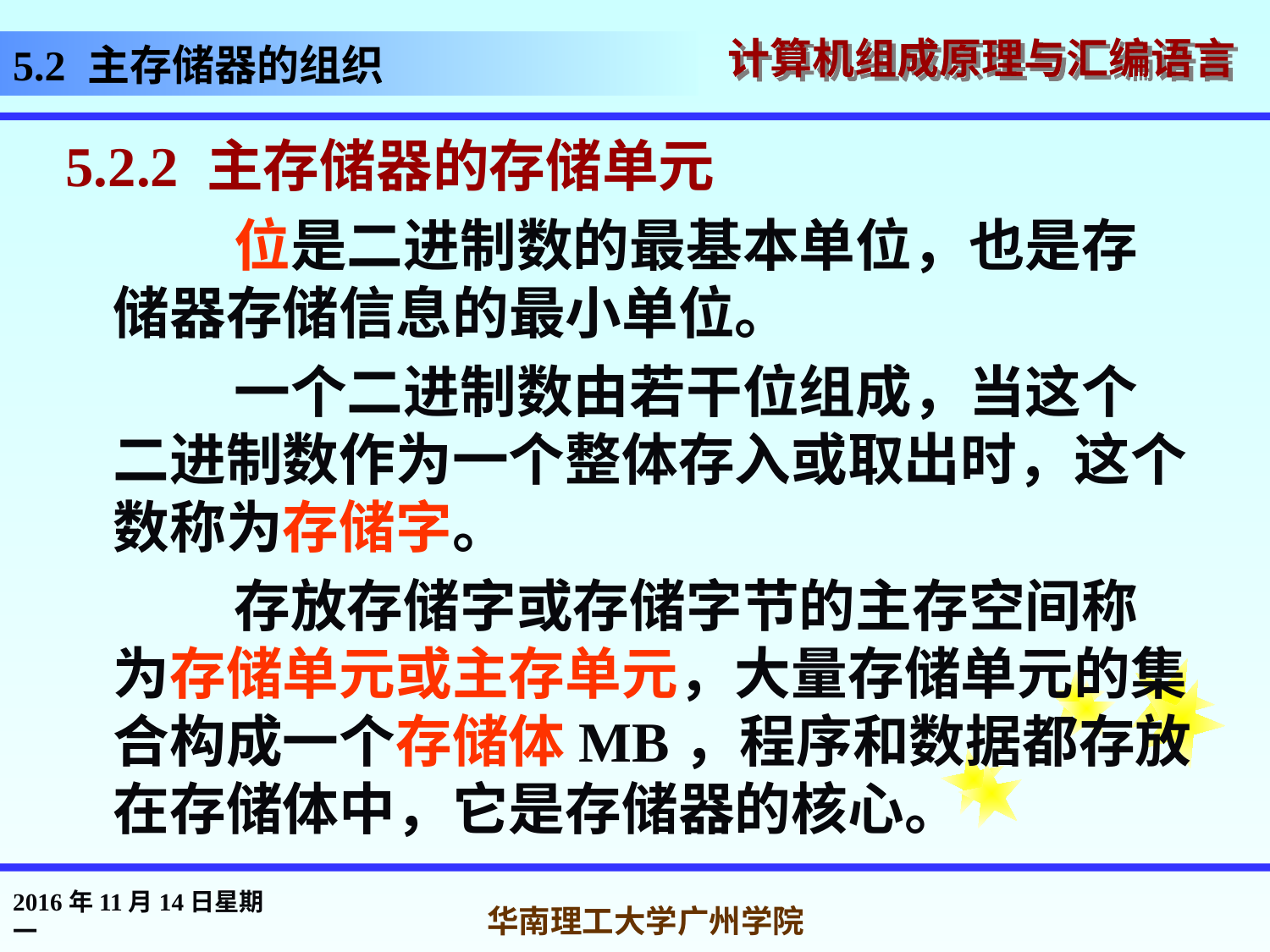

# 5.2 主存储器的组织
5.2.2 主存储器的存储单元
            位是二进制数的最基本单位，也是存储器存储信息的最小单位。
            一个二进制数由若干位组成，当这个二进制数作为一个整体存入或取出时，这个数称为存储字。
            存放存储字或存储字节的主存空间称为存储单元或主存单元，大量存储单元的集合构成一个存储体MB，程序和数据都存放在存储体中，它是存储器的核心。
2016年11月14日星期一
华南理工大学广州学院